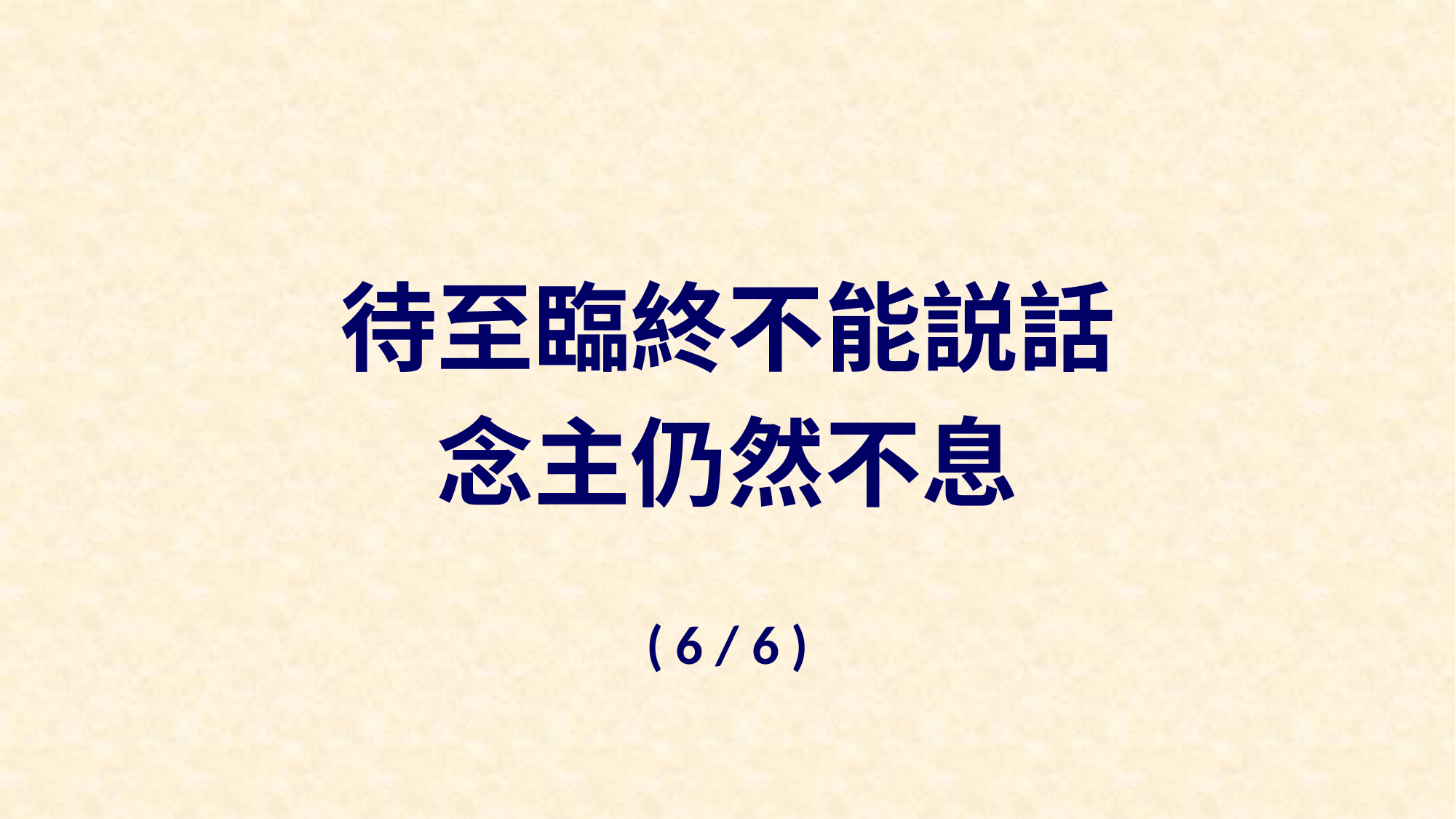

待至臨終不能説話
念主仍然不息
( 6 / 6 )